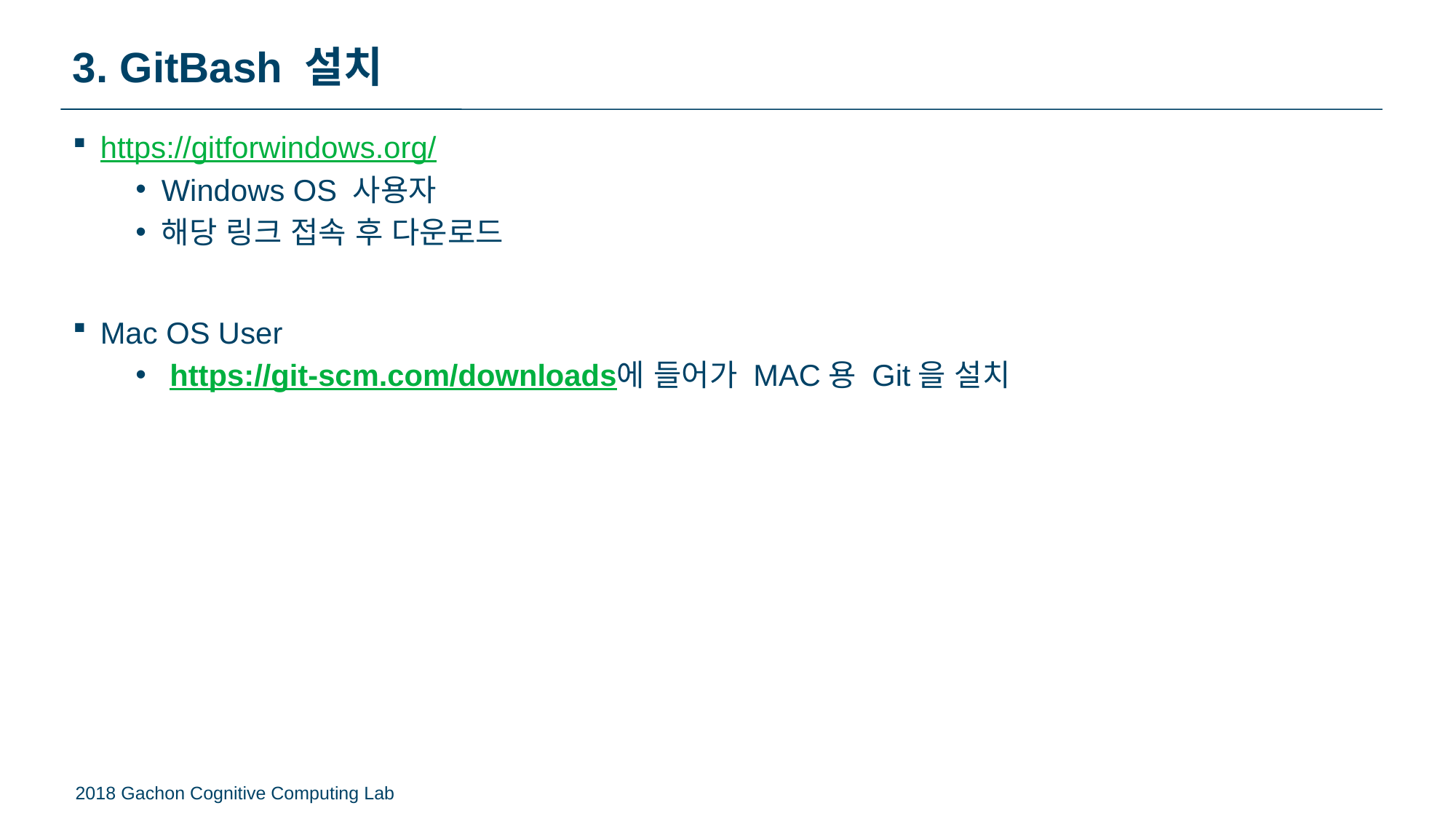

# 3. GitBash 설치
https://gitforwindows.org/
Windows OS 사용자
해당 링크 접속 후 다운로드

Mac OS User
 https://git-scm.com/downloads에 들어가 MAC용 Git을 설치